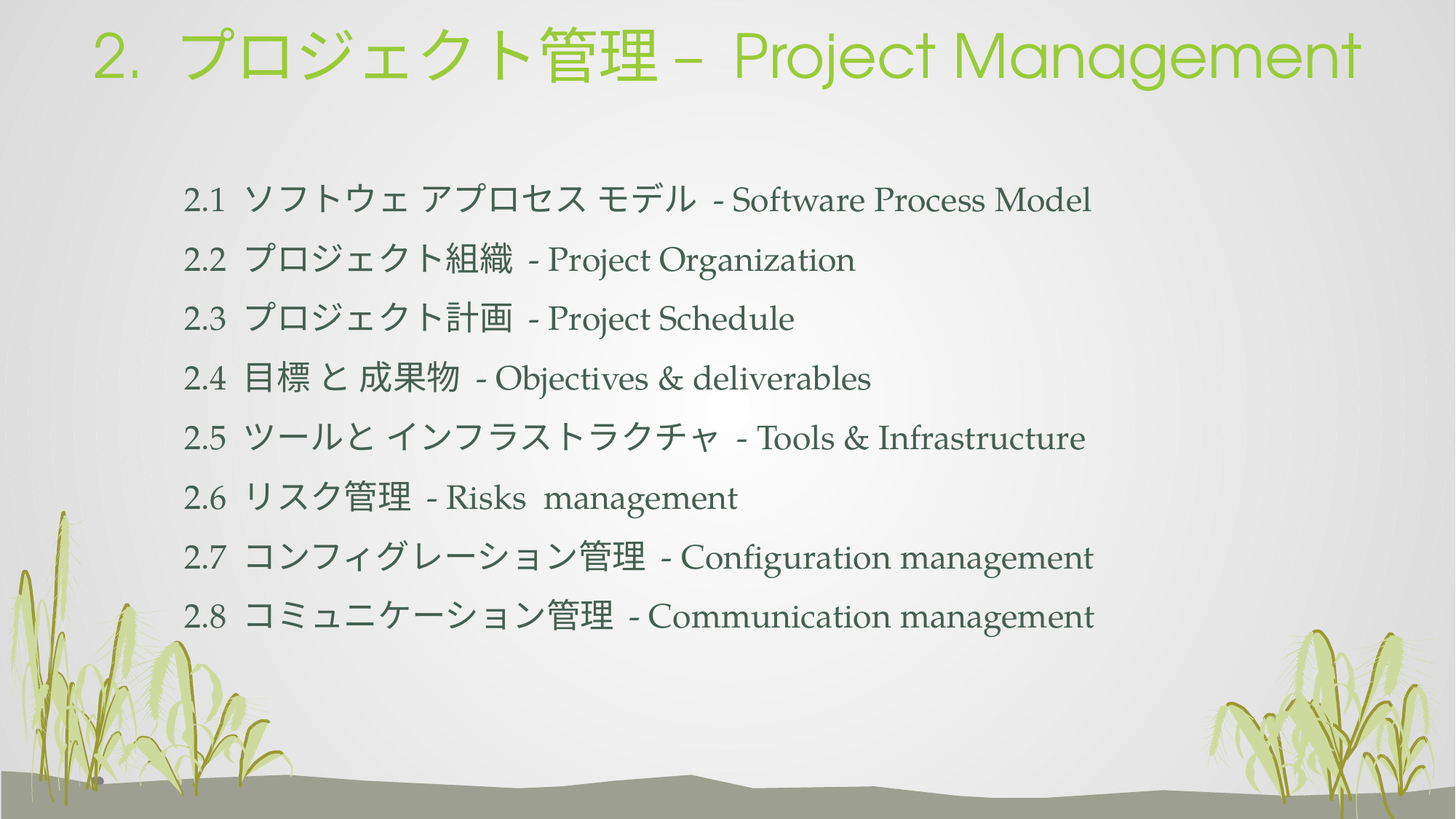

# 2. プロジェクト管理 – Project Management
2.1 ソフトウェ アプロセス モデル - Software Process Model
2.2 プロジェクト組織 - Project Organization
2.3 プロジェクト計画 - Project Schedule
2.4 目標 と 成果物 - Objectives & deliverables
2.5 ツールと インフラストラクチャ - Tools & Infrastructure
2.6 リスク管理 - Risks  management
2.7 コンフィグレーション管理 - Configuration management
2.8 コミュニケーション管理 - Communication management